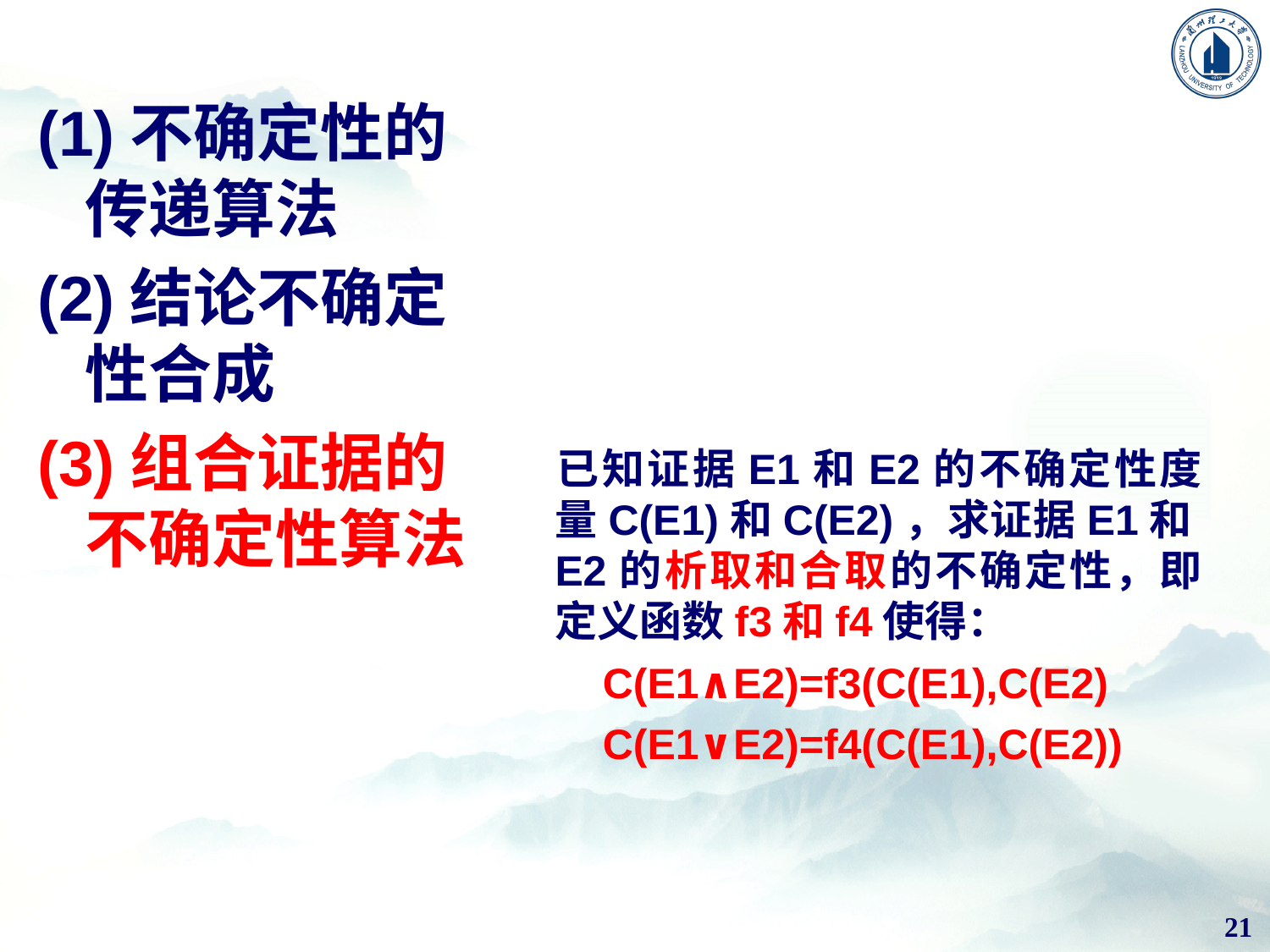

(1)不确定性的传递算法
(2)结论不确定性合成
(3)组合证据的不确定性算法
已知证据E1和E2的不确定性度量C(E1)和C(E2)，求证据E1和E2的析取和合取的不确定性，即定义函数f3和f4使得：
C(E1∧E2)=f3(C(E1),C(E2)
C(E1∨E2)=f4(C(E1),C(E2))

21